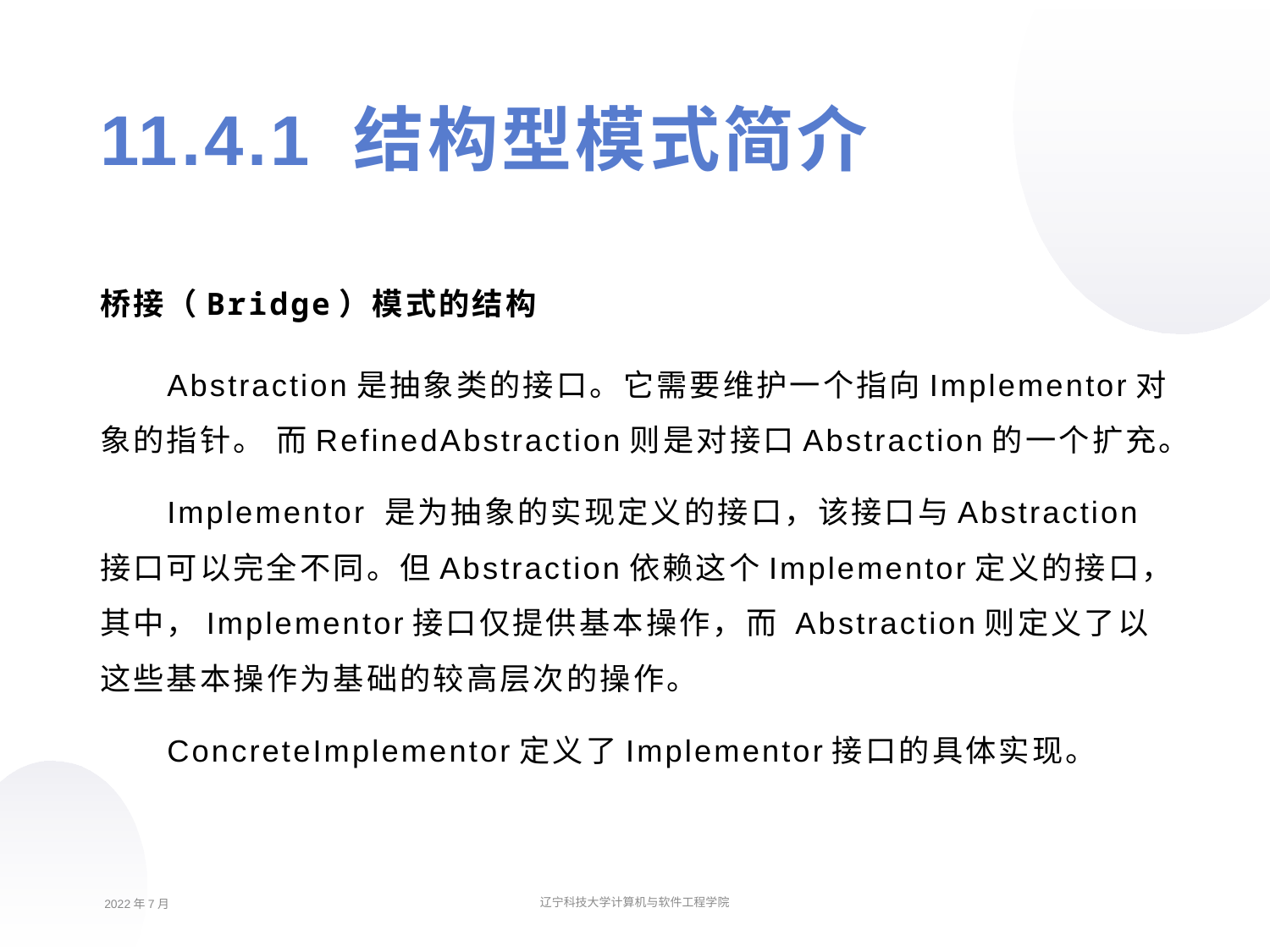

11.4.1 结构型模式简介
桥接（Bridge）模式的结构
Abstraction是抽象类的接口。它需要维护一个指向Implementor对象的指针。 而RefinedAbstraction则是对接口Abstraction的一个扩充。
Implementor 是为抽象的实现定义的接口，该接口与Abstraction接口可以完全不同。但Abstraction依赖这个Implementor定义的接口，其中，Implementor接口仅提供基本操作，而 Abstraction则定义了以这些基本操作为基础的较高层次的操作。
ConcreteImplementor定义了Implementor接口的具体实现。

2022年7月
辽宁科技大学计算机与软件工程学院
75